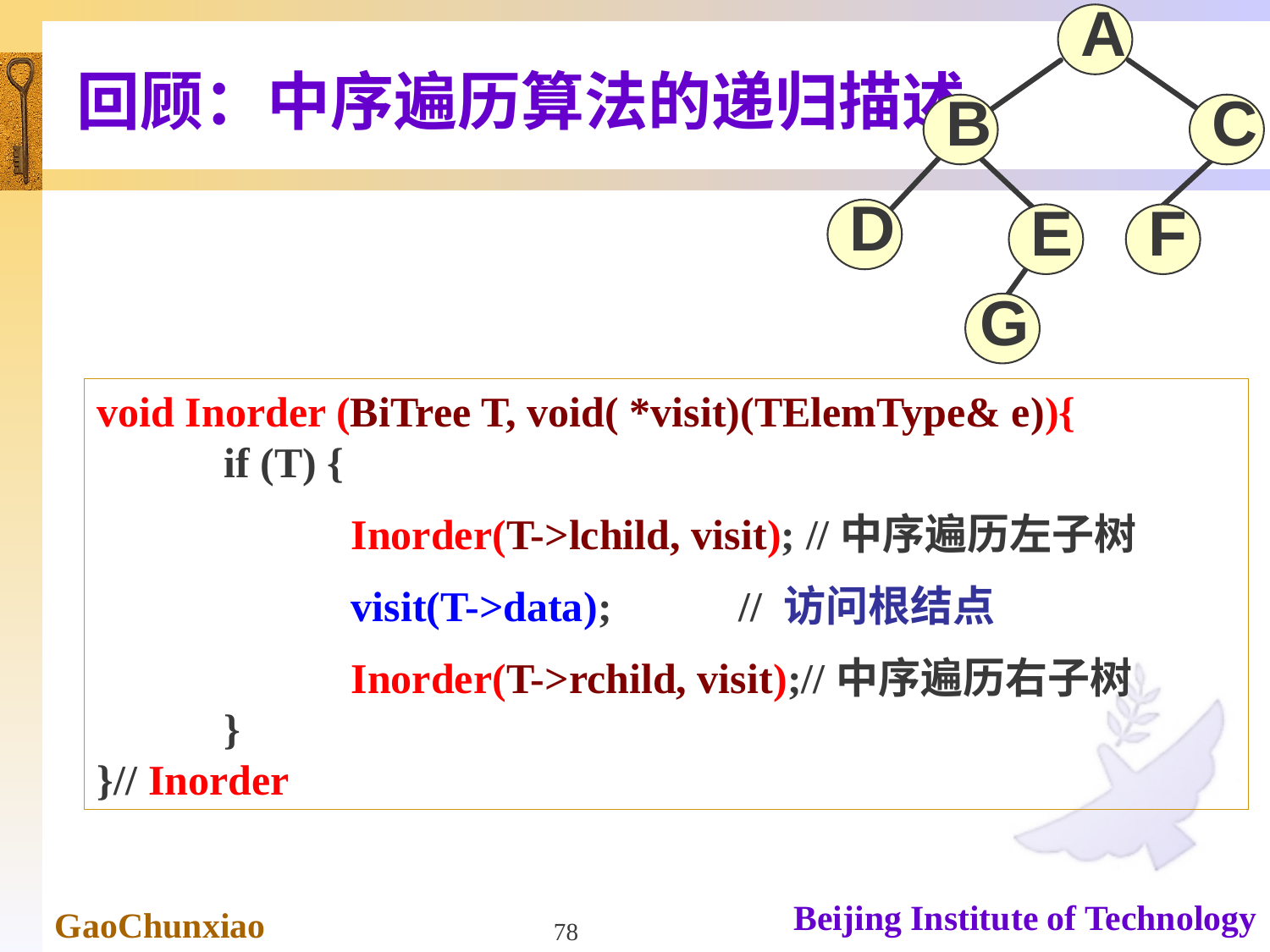

A

 B

 C

 D

 E

 F

G

# 回顾：中序遍历算法的递归描述
void Inorder (BiTree T, void( *visit)(TElemType& e)){
	if (T) {
		Inorder(T->lchild, visit); //中序遍历左子树
		visit(T->data);            // 访问根结点
		Inorder(T->rchild, visit);//中序遍历右子树
	}
}// Inorder
78